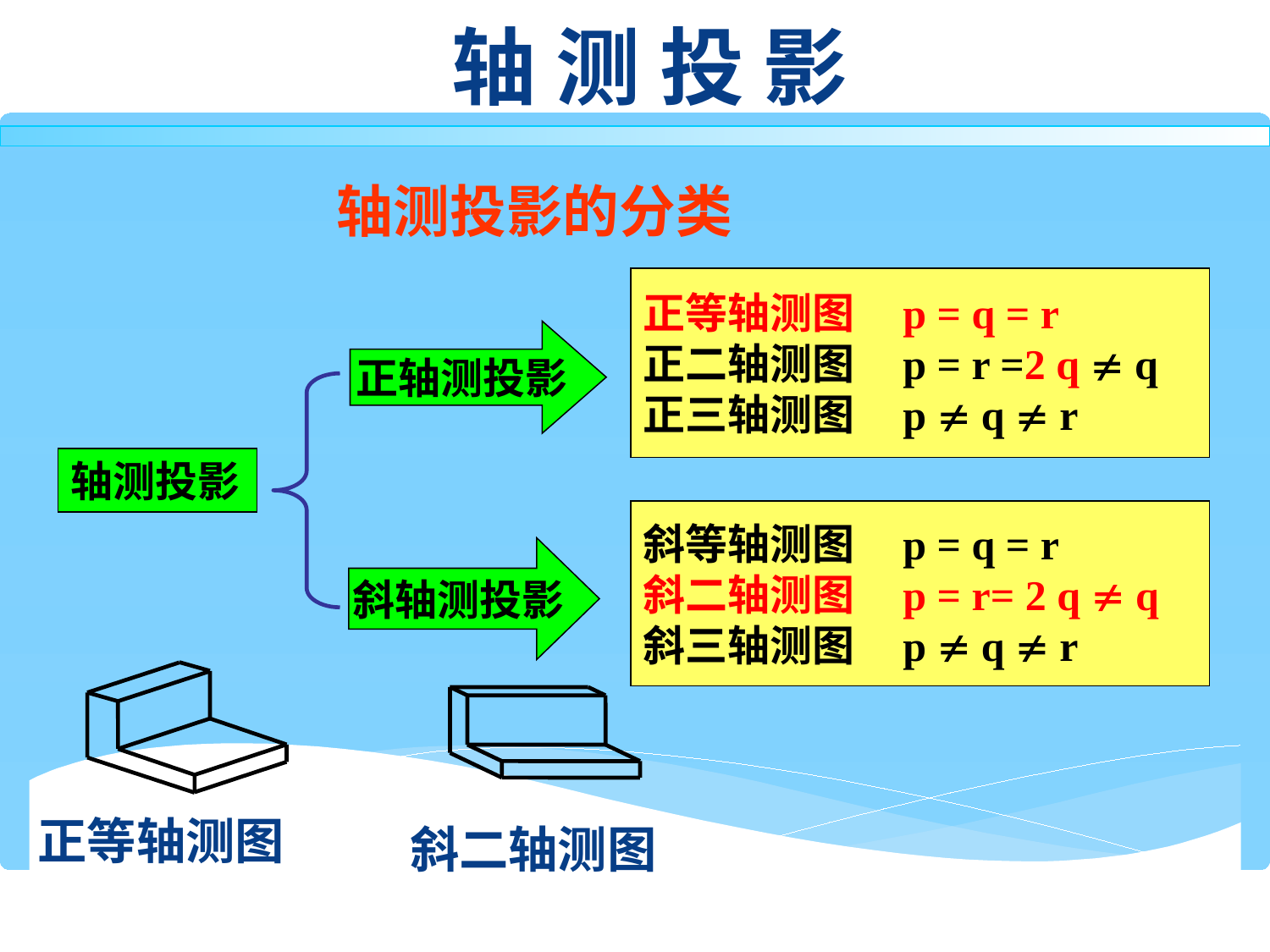

轴 测 投 影

轴测投影的分类
正等轴测图    p = q = r
正二轴测图    p = r =2 q ≠ q
正三轴测图    p ≠ q ≠ r
正轴测投影

轴测投影
斜等轴测图    p = q = r
斜二轴测图    p = r= 2 q ≠ q
斜三轴测图    p ≠ q ≠ r
斜轴测投影

正等轴测图

斜二轴测图